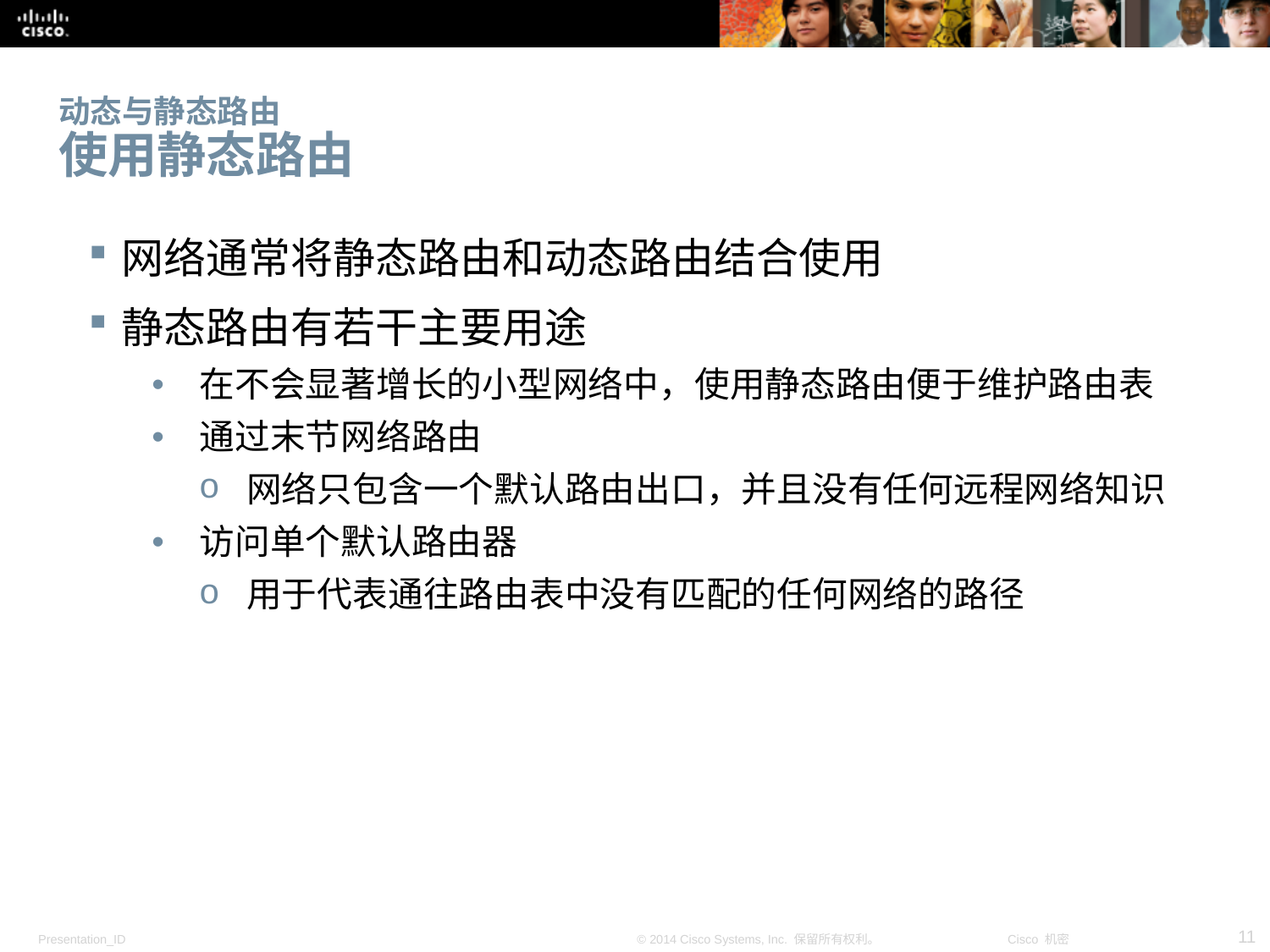

# 动态与静态路由 使用静态路由
网络通常将静态路由和动态路由结合使用
静态路由有若干主要用途
在不会显著增长的小型网络中，使用静态路由便于维护路由表
通过末节网络路由
网络只包含一个默认路由出口，并且没有任何远程网络知识
访问单个默认路由器
用于代表通往路由表中没有匹配的任何网络的路径